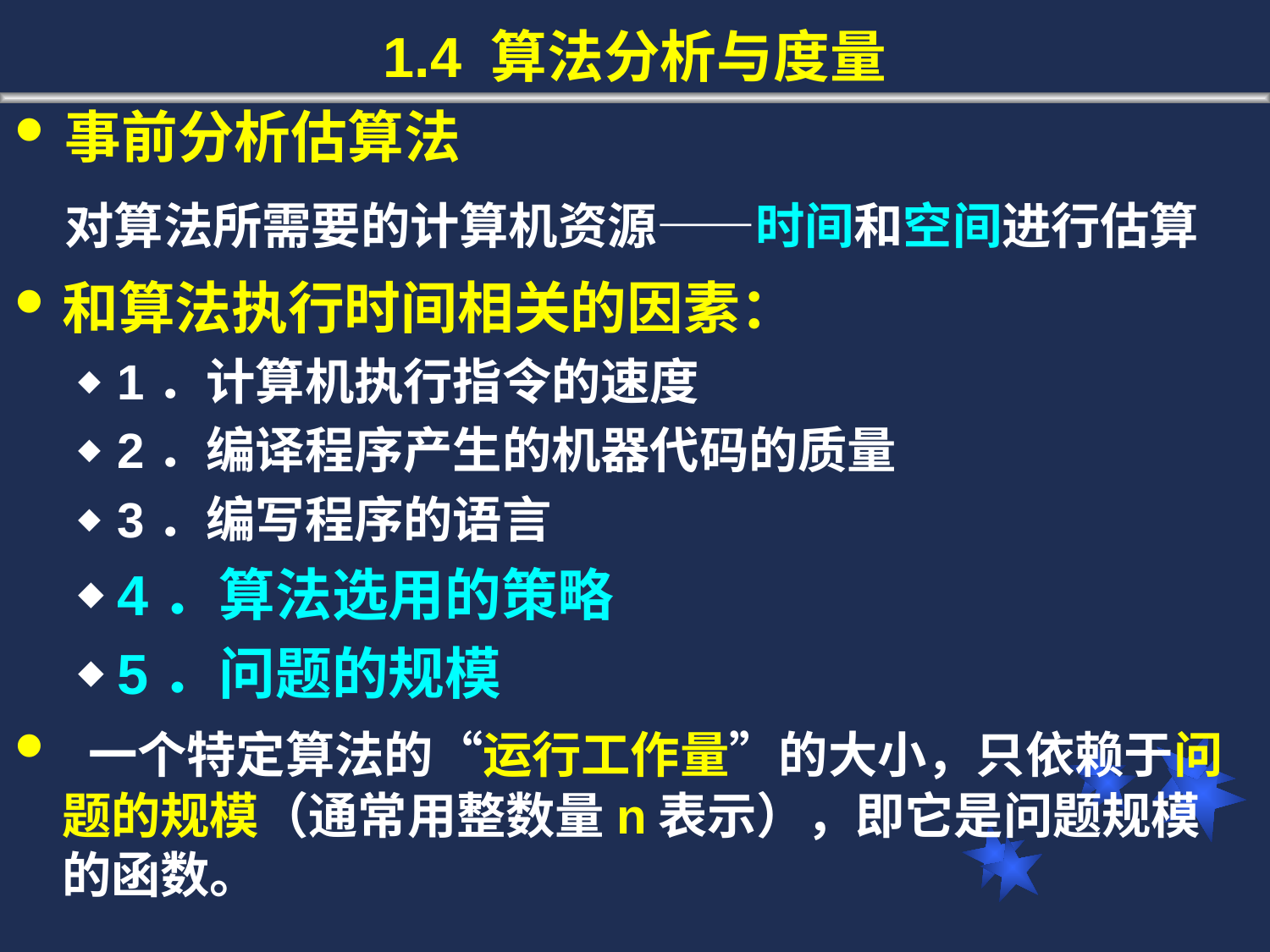

# 1.4 算法分析与度量
事前分析估算法
	对算法所需要的计算机资源——时间和空间进行估算
和算法执行时间相关的因素：
1．计算机执行指令的速度
2．编译程序产生的机器代码的质量
3．编写程序的语言
4．算法选用的策略
5．问题的规模
 一个特定算法的“运行工作量”的大小，只依赖于问题的规模（通常用整数量n表示），即它是问题规模的函数。